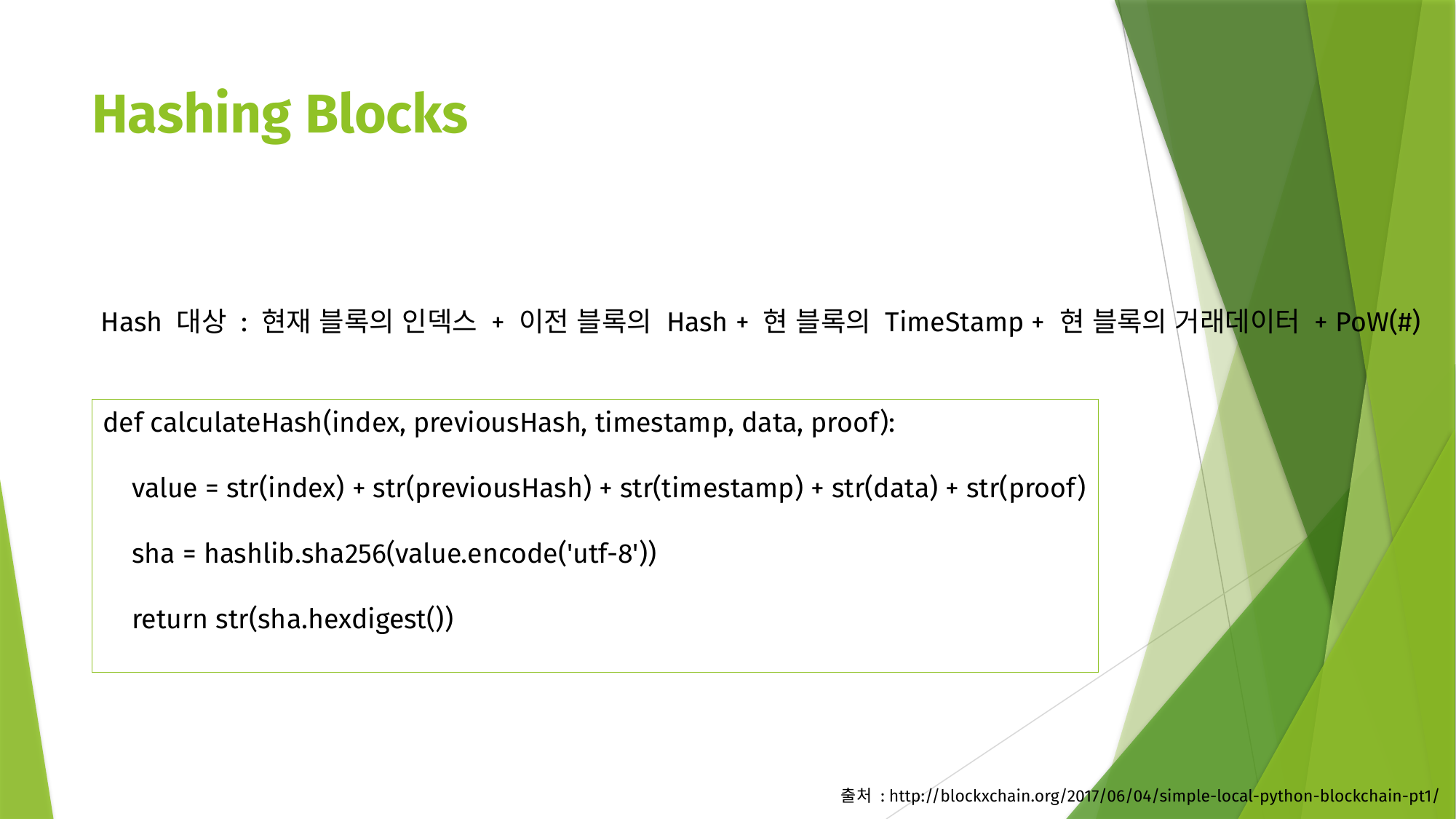

# Hashing Blocks
Hash 대상 : 현재 블록의 인덱스 + 이전 블록의 Hash + 현 블록의 TimeStamp + 현 블록의 거래데이터 + PoW(#)
def calculateHash(index, previousHash, timestamp, data, proof):

    value = str(index) + str(previousHash) + str(timestamp) + str(data) + str(proof)

    sha = hashlib.sha256(value.encode('utf-8'))

    return str(sha.hexdigest())

출처 : http://blockxchain.org/2017/06/04/simple-local-python-blockchain-pt1/